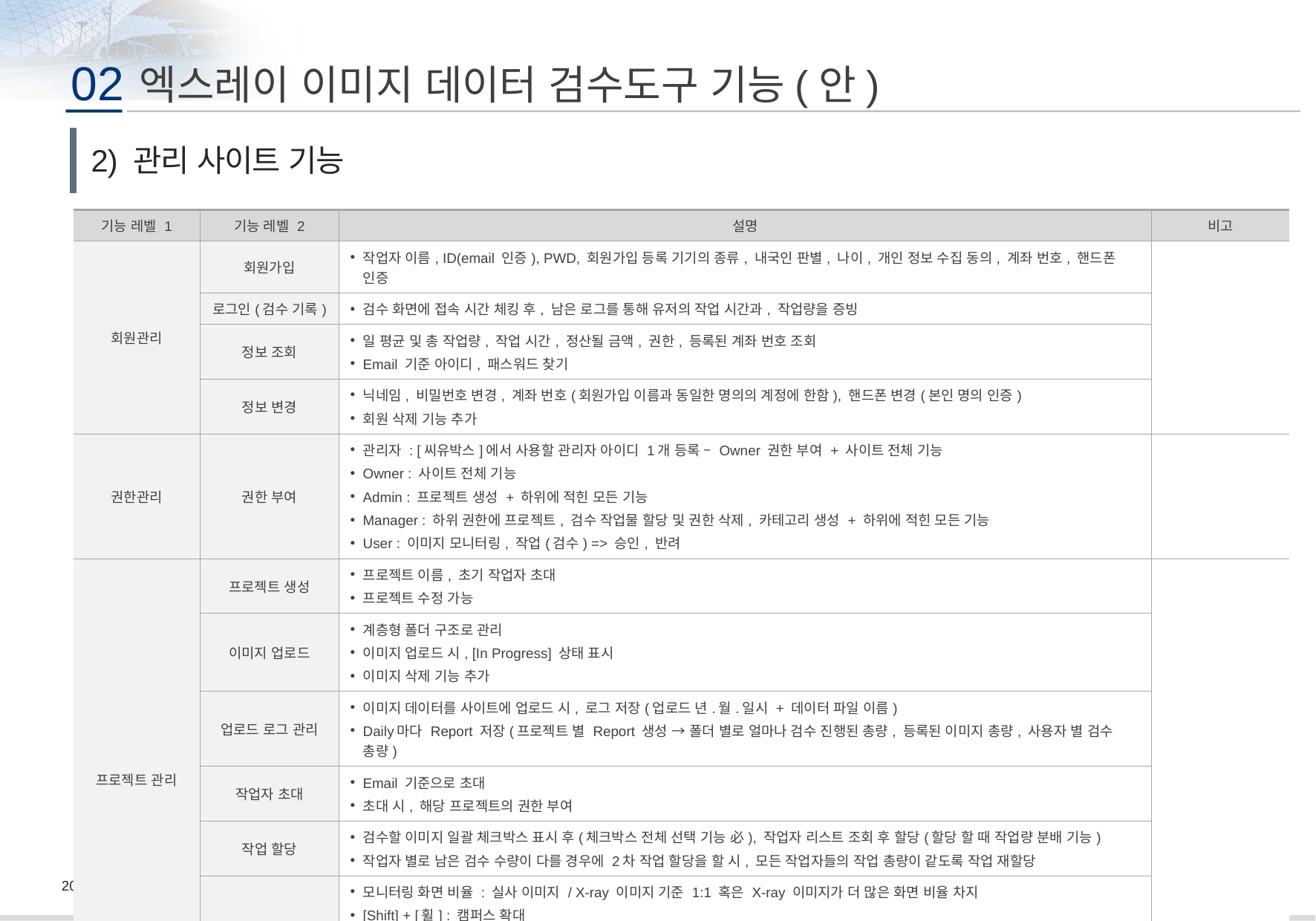

02
엑스레이 이미지 데이터 검수도구 기능(안)
2) 관리 사이트 기능
| 기능 레벨 1 | 기능 레벨 2 | 설명 | 비고 |
| --- | --- | --- | --- |
| 회원관리 | 회원가입 | 작업자 이름, ID(email 인증), PWD, 회원가입 등록 기기의 종류, 내국인 판별, 나이, 개인 정보 수집 동의, 계좌 번호, 핸드폰 인증 |  |
|  | 로그인(검수 기록) | 검수 화면에 접속 시간 체킹 후, 남은 로그를 통해 유저의 작업 시간과, 작업량을 증빙 |  |
|  | 정보 조회 | 일 평균 및 총 작업량, 작업 시간, 정산될 금액, 권한, 등록된 계좌 번호 조회 Email 기준 아이디, 패스워드 찾기 |  |
|  | 정보 변경 | 닉네임, 비밀번호 변경, 계좌 번호(회원가입 이름과 동일한 명의의 계정에 한함), 핸드폰 변경(본인 명의 인증) 회원 삭제 기능 추가 |  |
| 권한관리 | 권한 부여 | 관리자 : [씨유박스]에서 사용할 관리자 아이디 1개 등록 – Owner 권한 부여 + 사이트 전체 기능 Owner : 사이트 전체 기능 Admin : 프로젝트 생성 + 하위에 적힌 모든 기능 Manager : 하위 권한에 프로젝트, 검수 작업물 할당 및 권한 삭제, 카테고리 생성 + 하위에 적힌 모든 기능 User : 이미지 모니터링, 작업(검수) => 승인, 반려 |  |
| 프로젝트 관리 | 프로젝트 생성 | 프로젝트 이름, 초기 작업자 초대 프로젝트 수정 가능 |  |
|  | 이미지 업로드 | 계층형 폴더 구조로 관리 이미지 업로드 시, [In Progress] 상태 표시 이미지 삭제 기능 추가 |  |
|  | 업로드 로그 관리 | 이미지 데이터를 사이트에 업로드 시, 로그 저장(업로드 년.월.일시 + 데이터 파일 이름) Daily마다 Report 저장(프로젝트 별 Report 생성 → 폴더 별로 얼마나 검수 진행된 총량, 등록된 이미지 총량, 사용자 별 검수 총량) |  |
|  | 작업자 초대 | Email 기준으로 초대 초대 시, 해당 프로젝트의 권한 부여 |  |
|  | 작업 할당 | 검수할 이미지 일괄 체크박스 표시 후(체크박스 전체 선택 기능 必), 작업자 리스트 조회 후 할당(할당 할 때 작업량 분배 기능) 작업자 별로 남은 검수 수량이 다를 경우에 2차 작업 할당을 할 시, 모든 작업자들의 작업 총량이 같도록 작업 재할당 |  |
|  | 이미지 모니터링 | 모니터링 화면 비율 : 실사 이미지 / X-ray 이미지 기준 1:1 혹은 X-ray 이미지가 더 많은 화면 비율 차지 [Shift] + [휠] : 캠퍼스 확대 [Esc] : 확대 전 이미지 캠퍼스 크기로 돌아가기 [Shift] + [마우스 좌 클릭] : 사진 끌기 기능 [마우스 우 클릭] : 마우스 커서가 위치한 캠퍼스의 위치가 확대(픽셀 단위까지) |  |